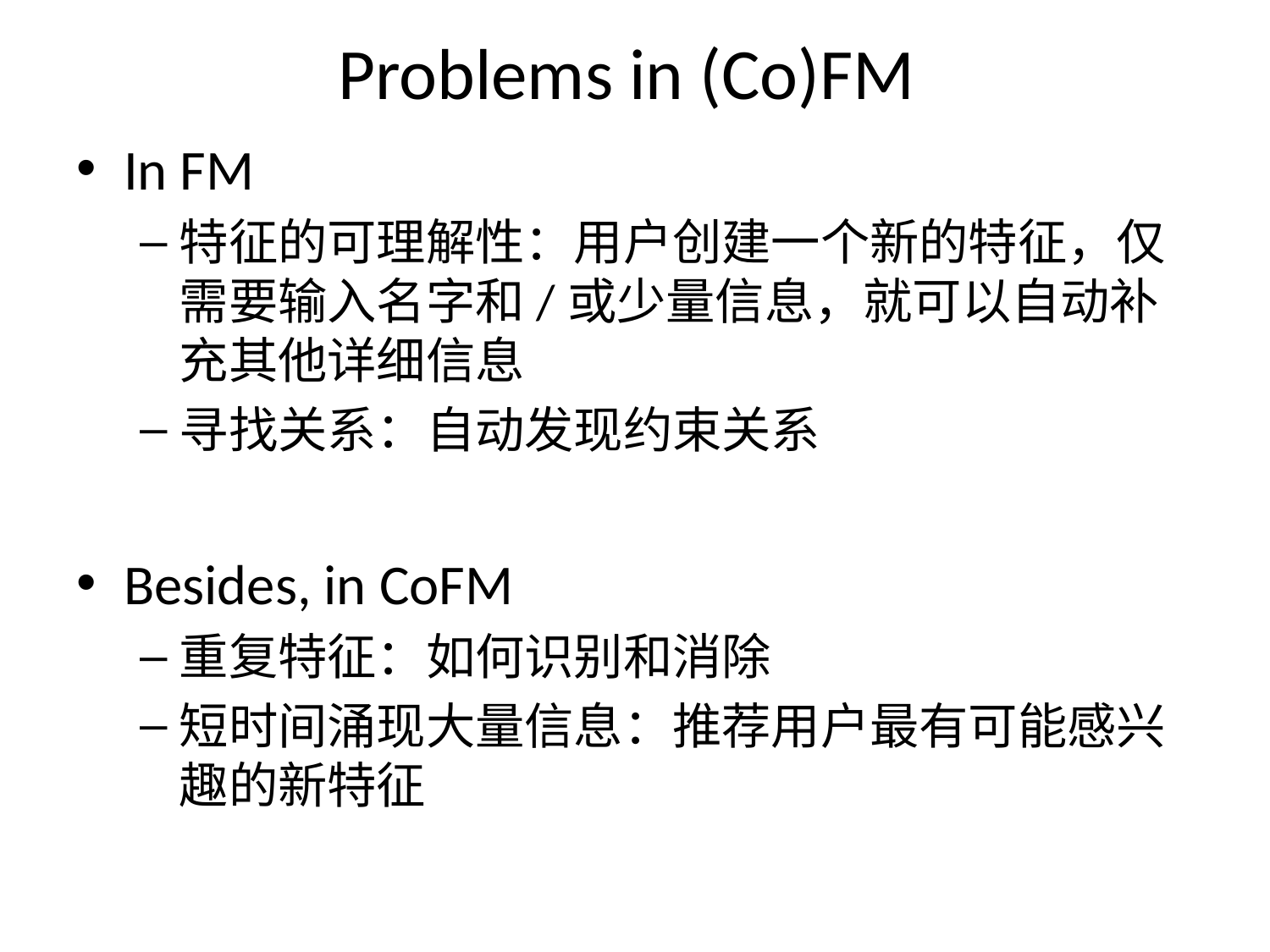

# Problems in (Co)FM
In FM
特征的可理解性：用户创建一个新的特征，仅需要输入名字和/或少量信息，就可以自动补充其他详细信息
寻找关系：自动发现约束关系

Besides, in CoFM
重复特征：如何识别和消除
短时间涌现大量信息：推荐用户最有可能感兴趣的新特征